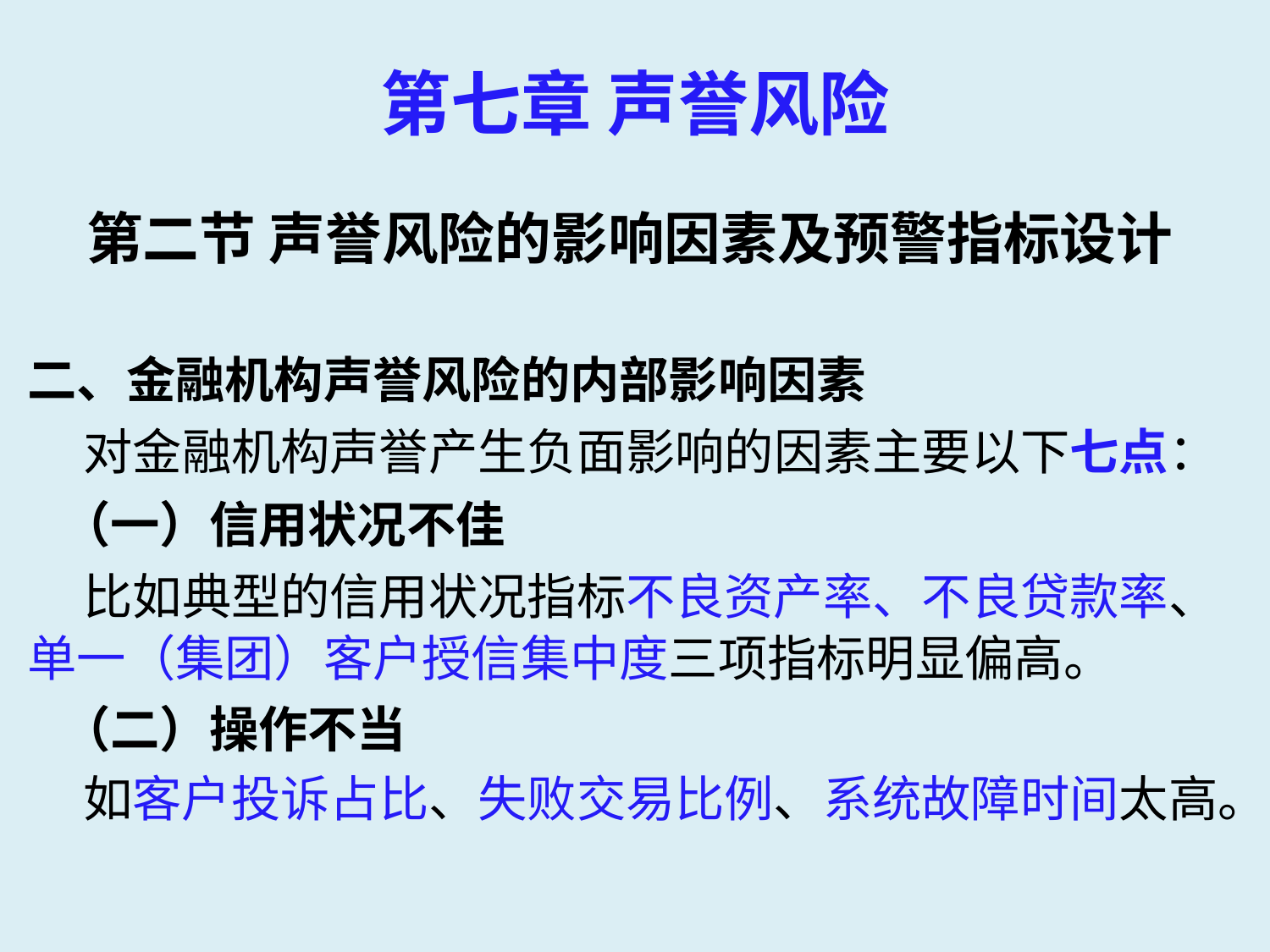

# 第七章 声誉风险
第二节 声誉风险的影响因素及预警指标设计

二、金融机构声誉风险的内部影响因素
    对金融机构声誉产生负面影响的因素主要以下七点：
  （一）信用状况不佳
    比如典型的信用状况指标不良资产率、不良贷款率、单一（集团）客户授信集中度三项指标明显偏高。
  （二）操作不当
    如客户投诉占比、失败交易比例、系统故障时间太高。